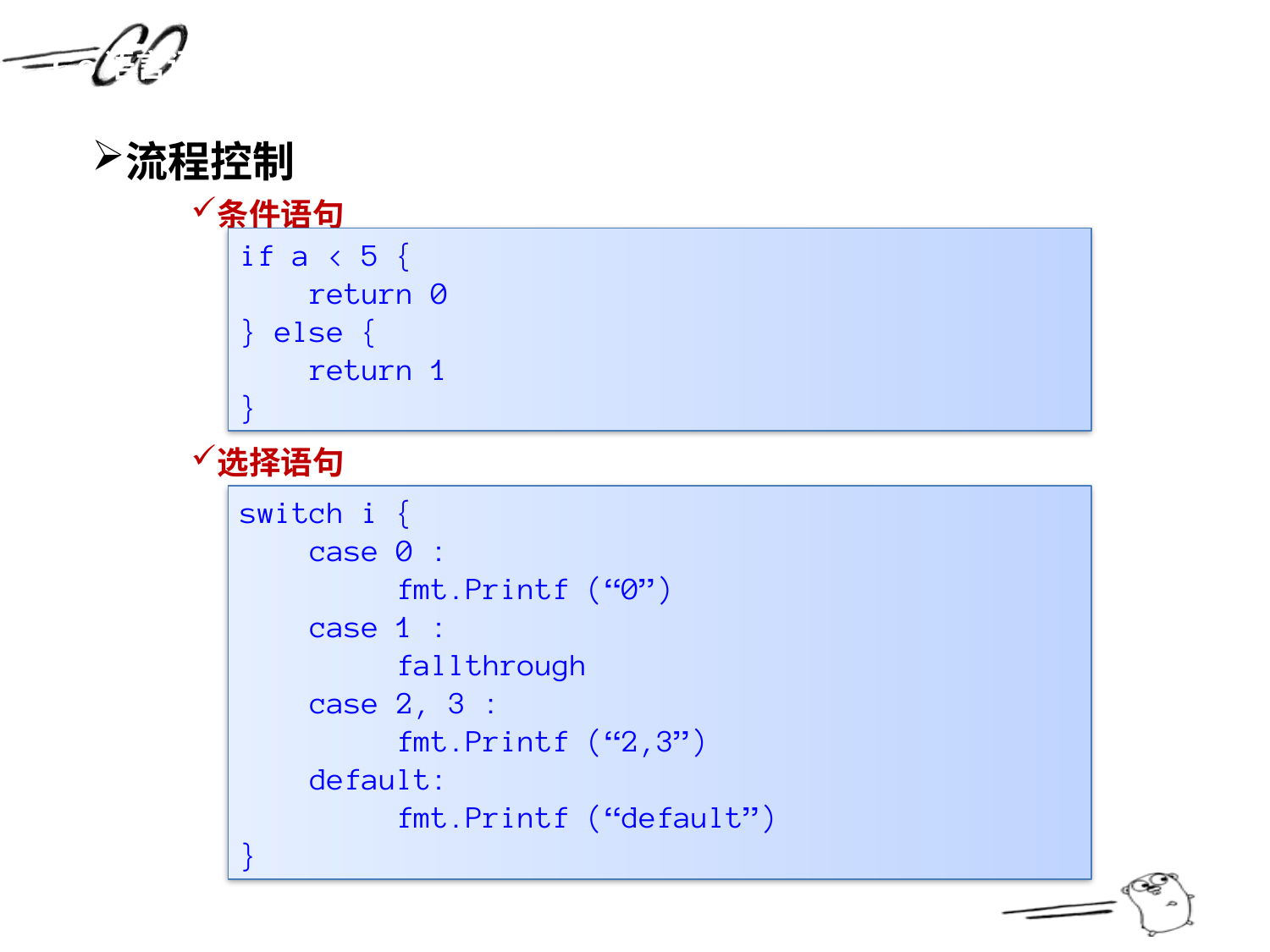

Go语言语法
流程控制
条件语句
if a < 5 {
    return 0
} else {
    return 1
}
选择语句
switch i {
    case 0 :
         fmt.Printf (“0”)
    case 1 :
         fallthrough
    case 2, 3 :
         fmt.Printf (“2,3”)
    default:
         fmt.Printf (“default”)
}
21